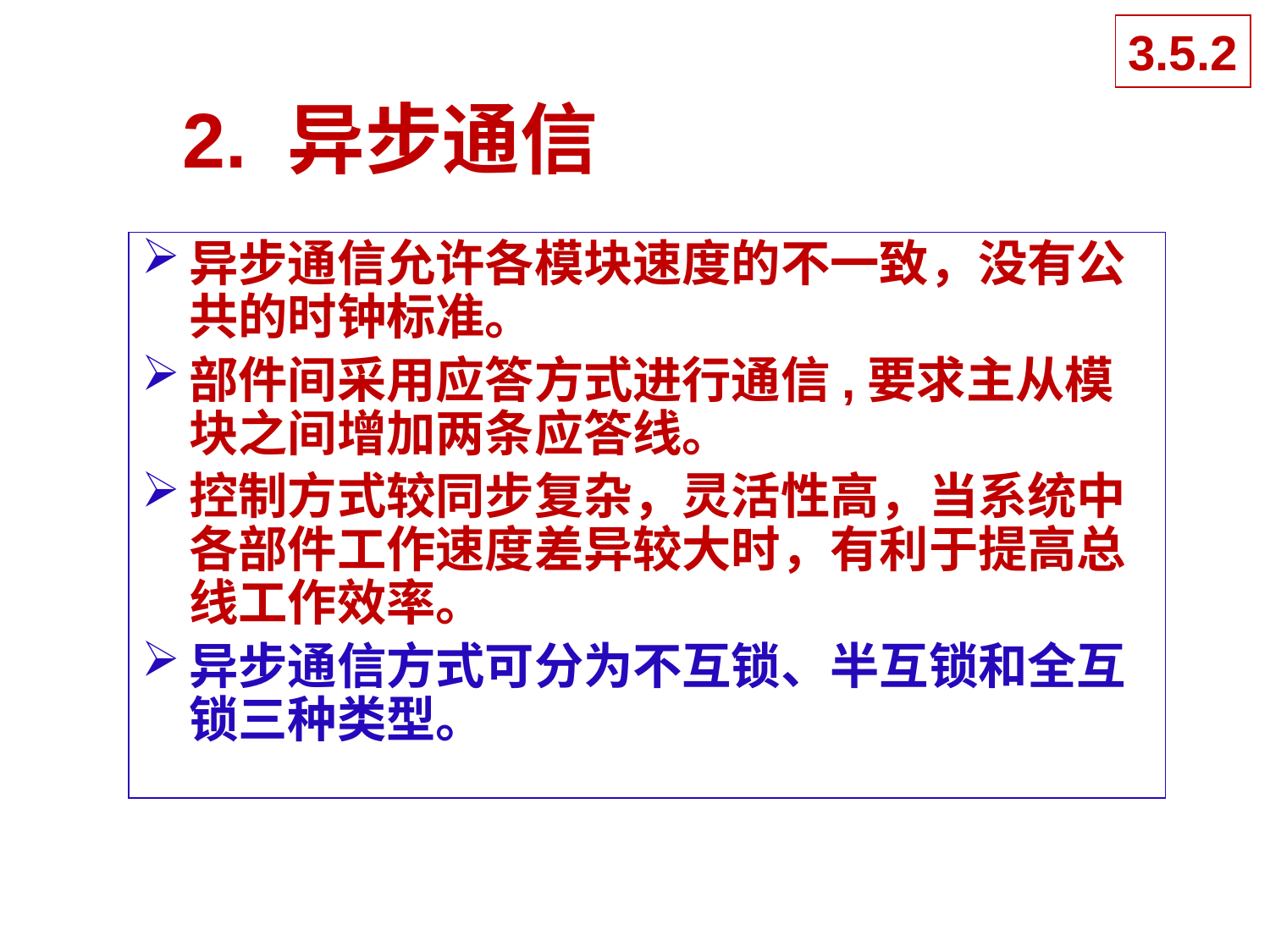

3.5.2
# 2. 异步通信
异步通信允许各模块速度的不一致，没有公共的时钟标准。
部件间采用应答方式进行通信,要求主从模块之间增加两条应答线。
控制方式较同步复杂，灵活性高，当系统中各部件工作速度差异较大时，有利于提高总线工作效率。
异步通信方式可分为不互锁、半互锁和全互锁三种类型。